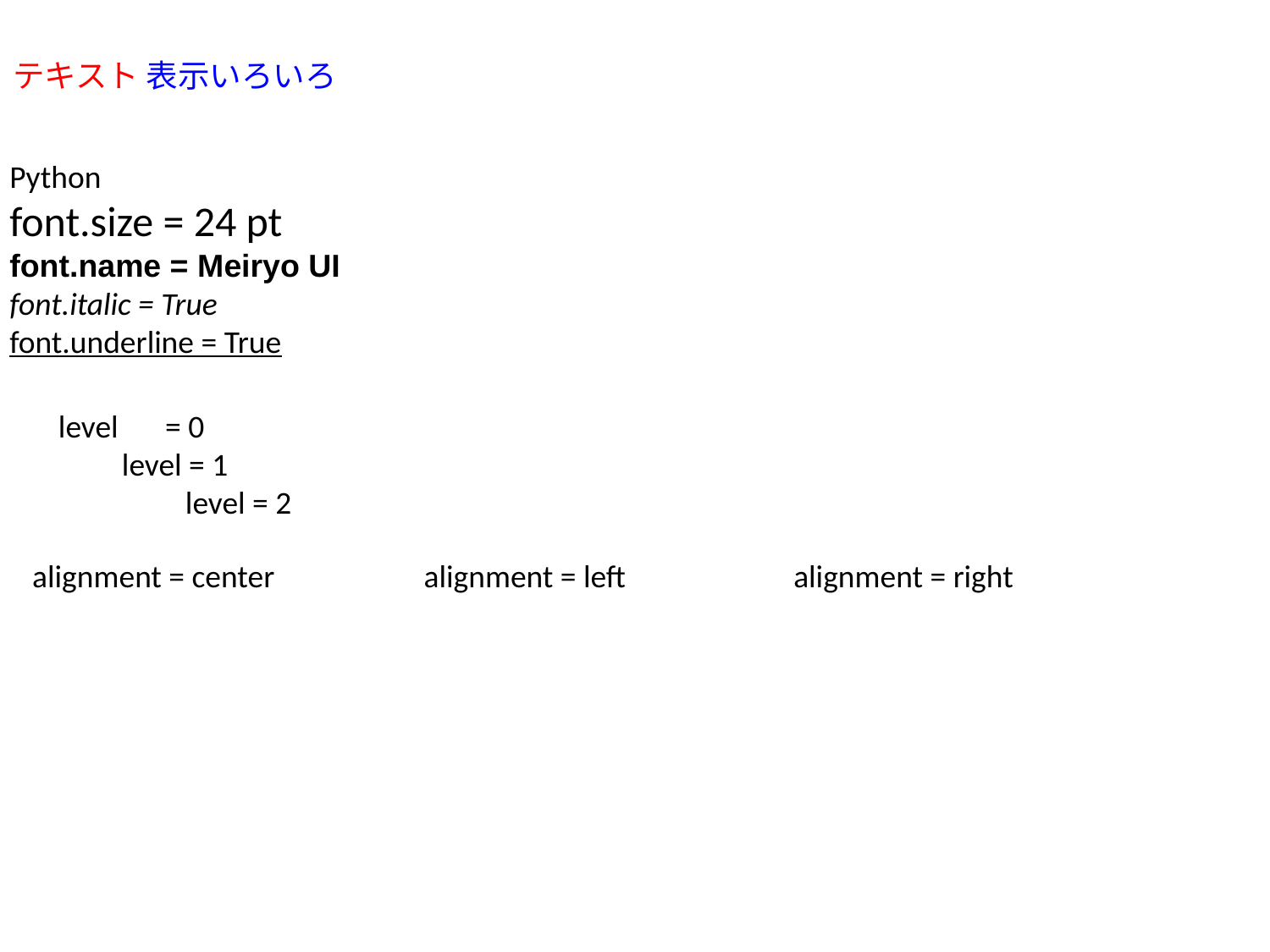

テキスト 表示いろいろ
Python
font.size = 24 pt
font.name = Meiryo UI
font.italic = True
font.underline = True
level　= 0
level = 1
level = 2
alignment = center
alignment = left
alignment = right